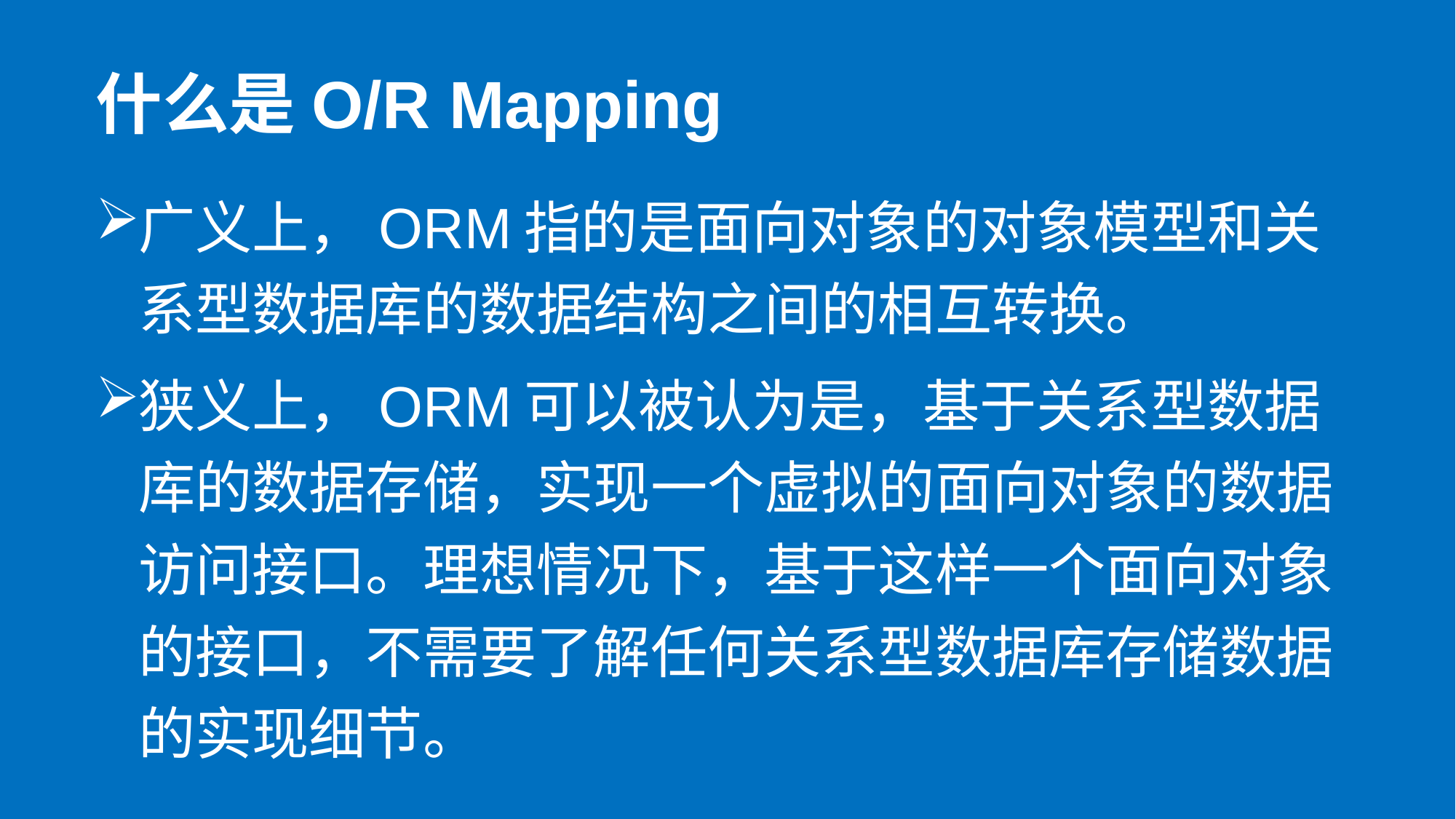

# 什么是O/R Mapping
广义上，ORM指的是面向对象的对象模型和关系型数据库的数据结构之间的相互转换。
狭义上，ORM可以被认为是，基于关系型数据库的数据存储，实现一个虚拟的面向对象的数据访问接口。理想情况下，基于这样一个面向对象的接口，不需要了解任何关系型数据库存储数据的实现细节。